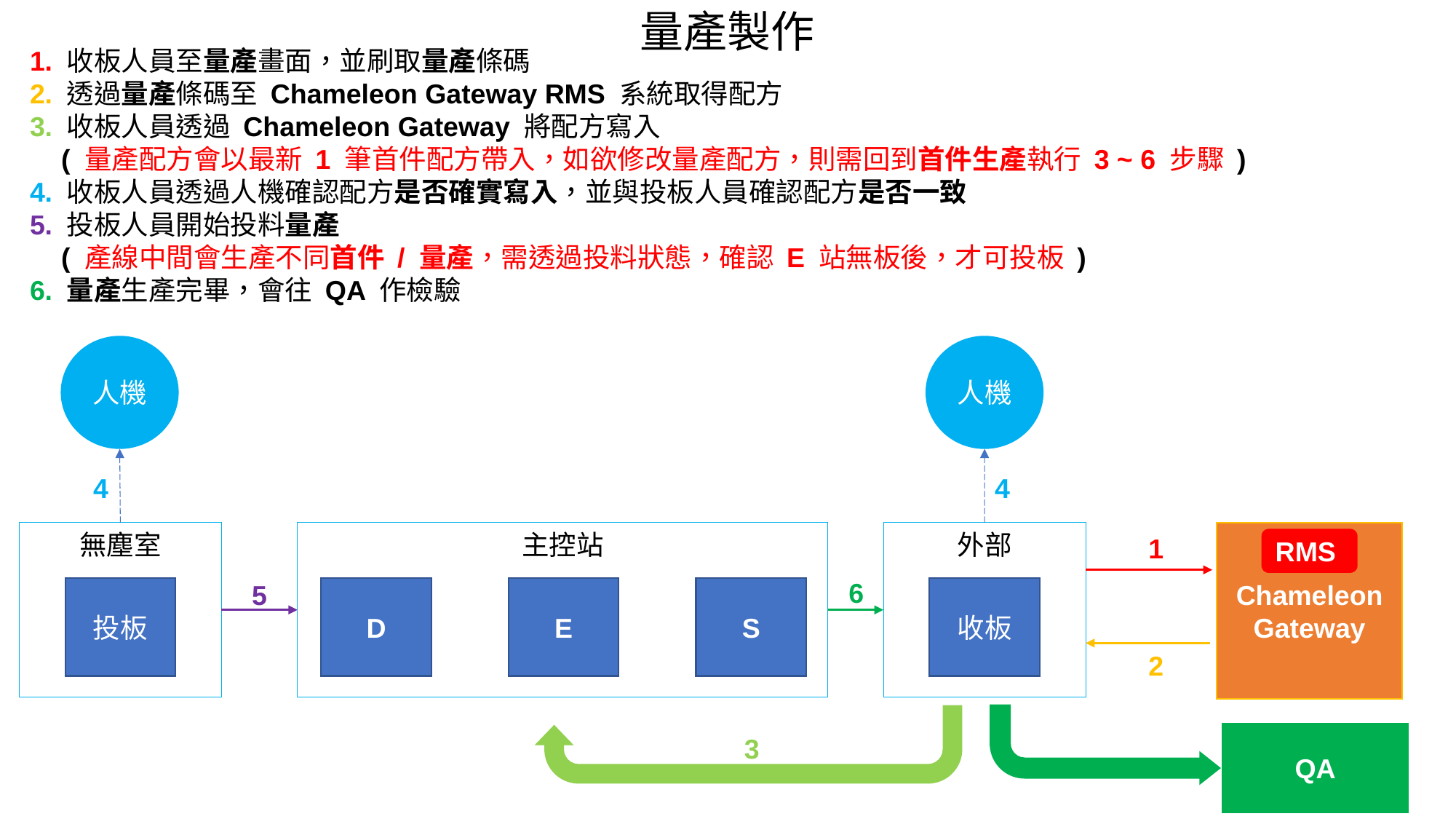

量產製作
1. 收板人員至量產畫面，並刷取量產條碼
2. 透過量產條碼至 Chameleon Gateway RMS 系統取得配方
3. 收板人員透過 Chameleon Gateway 將配方寫入
    ( 量產配方會以最新 1 筆首件配方帶入，如欲修改量產配方，則需回到首件生產執行 3 ~ 6 步驟 )
4. 收板人員透過人機確認配方是否確實寫入，並與投板人員確認配方是否一致
5. 投板人員開始投料量產
    ( 產線中間會生產不同首件 / 量產，需透過投料狀態，確認 E 站無板後，才可投板 )
6. 量產生產完畢，會往 QA 作檢驗
人機
人機
4
4
Chameleon
Gateway
無塵室

主控站

外部

1
RMS
6
5
投板
E
S
收板
D
2

QA
3